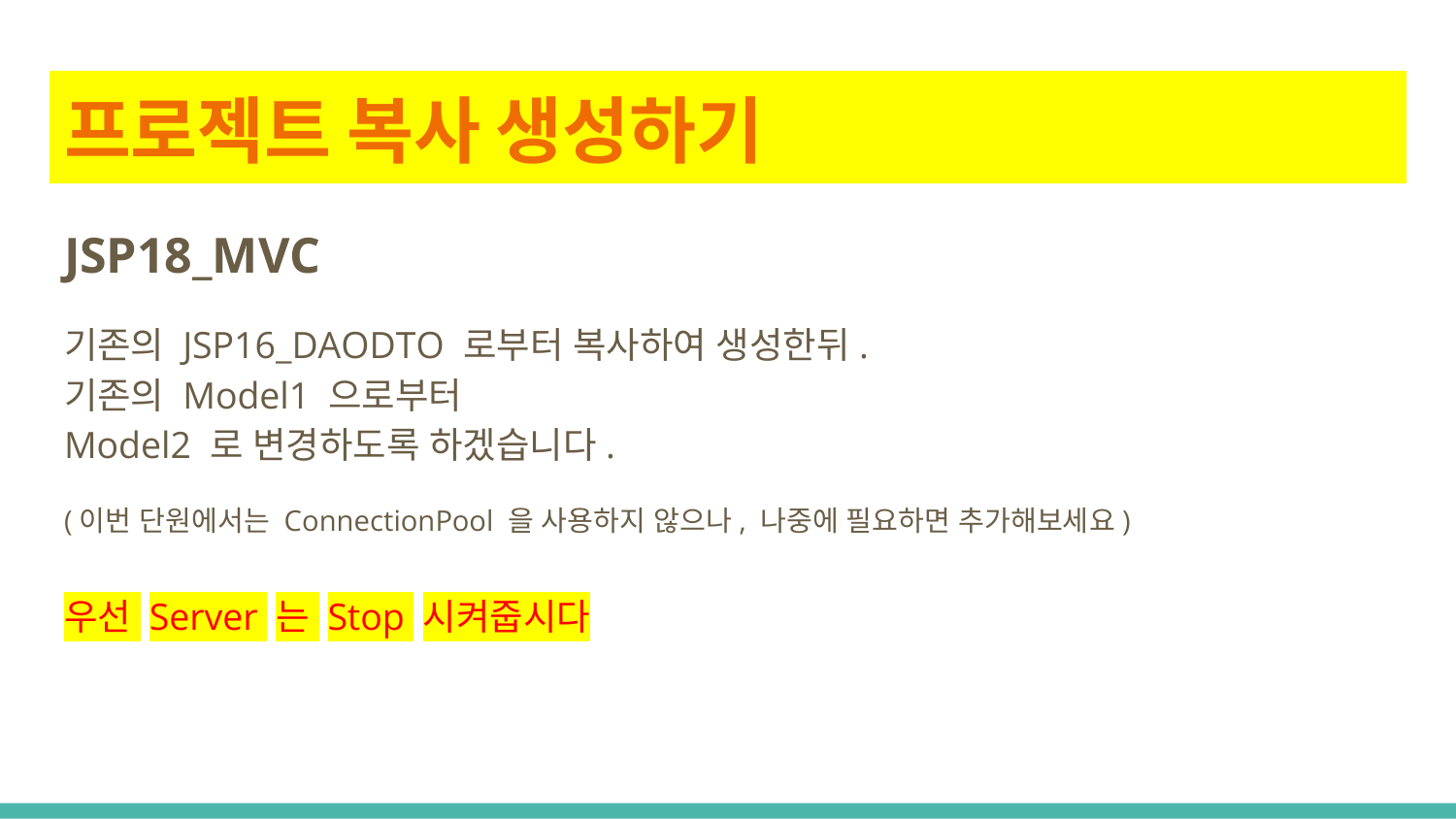

# 프로젝트 복사 생성하기
JSP18_MVC
기존의 JSP16_DAODTO 로부터 복사하여 생성한뒤.
기존의 Model1 으로부터
Model2 로 변경하도록 하겠습니다.
(이번 단원에서는 ConnectionPool 을 사용하지 않으나, 나중에 필요하면 추가해보세요)
우선 Server 는 Stop 시켜줍시다